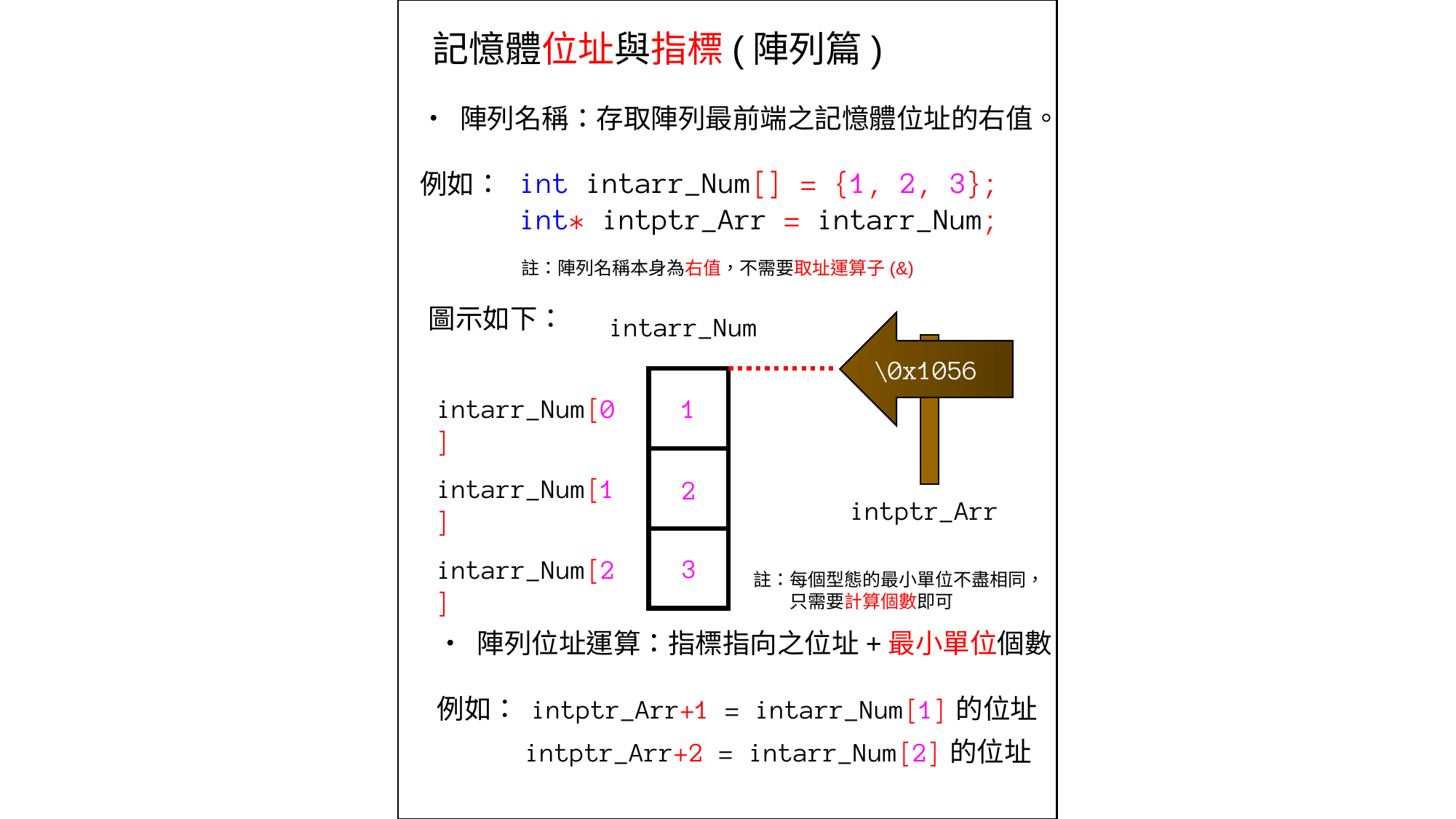

記憶體位址與指標(陣列篇)
• 陣列名稱：存取陣列最前端之記憶體位址的右值。

例如：
int intarr_Num[] = {1, 2, 3};
int* intptr_Arr = intarr_Num;
註：陣列名稱本身為右值，不需要取址運算子(&)
圖示如下：
intarr_Num

\0x1056

intarr_Num[0]
1
intarr_Num[1]
2
intptr_Arr
3
intarr_Num[2]
註：每個型態的最小單位不盡相同，
        只需要計算個數即可
• 陣列位址運算：指標指向之位址+最小單位個數

例如： intptr_Arr+1 = intarr_Num[1]的位址

intptr_Arr+2 = intarr_Num[2]的位址